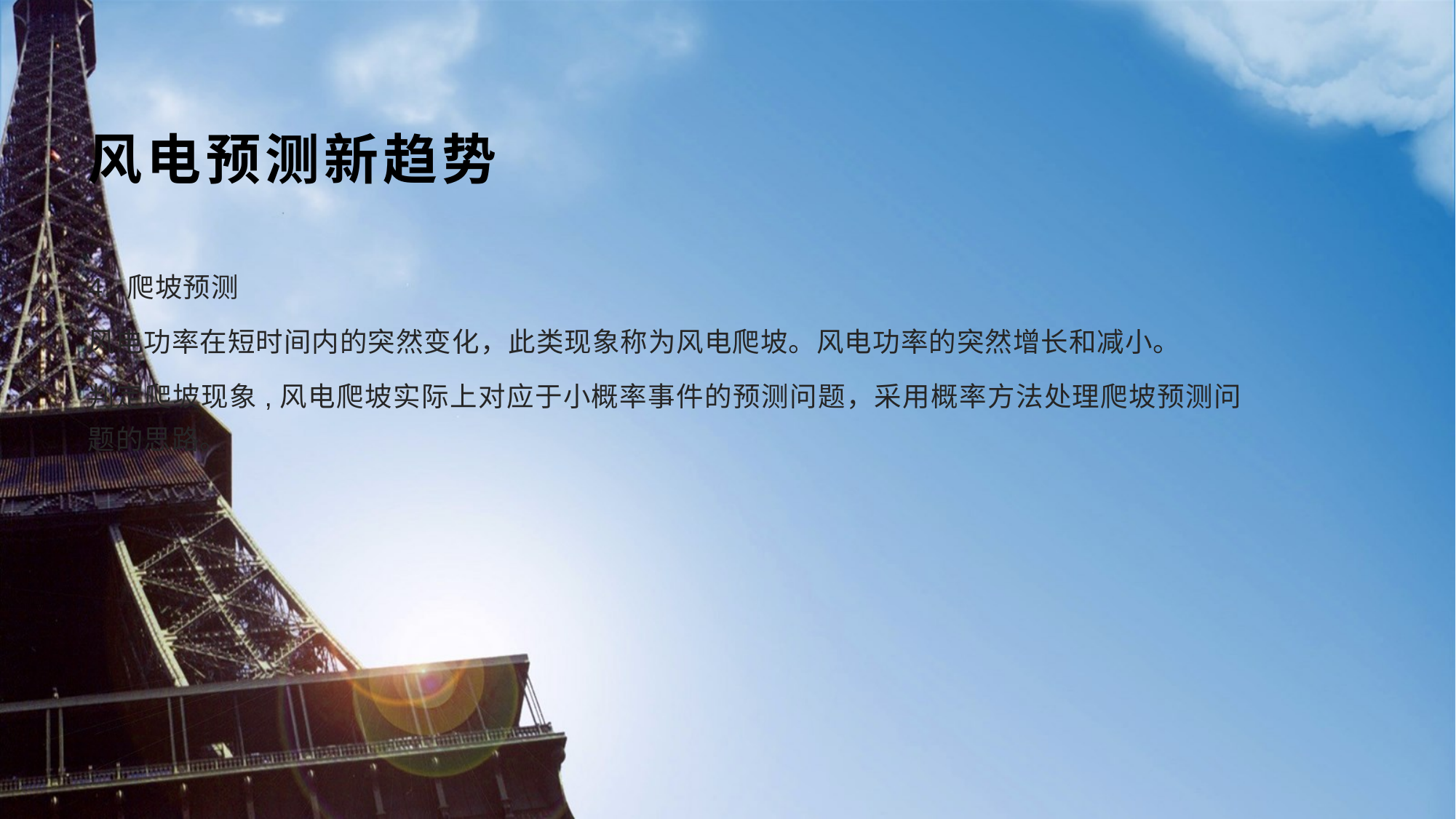

风电预测新趋势
4. 爬坡预测
风电功率在短时间内的突然变化，此类现象称为风电爬坡。风电功率的突然增长和减小。
判定爬坡现象,风电爬坡实际上对应于小概率事件的预测问题，采用概率方法处理爬坡预测问题的思路。